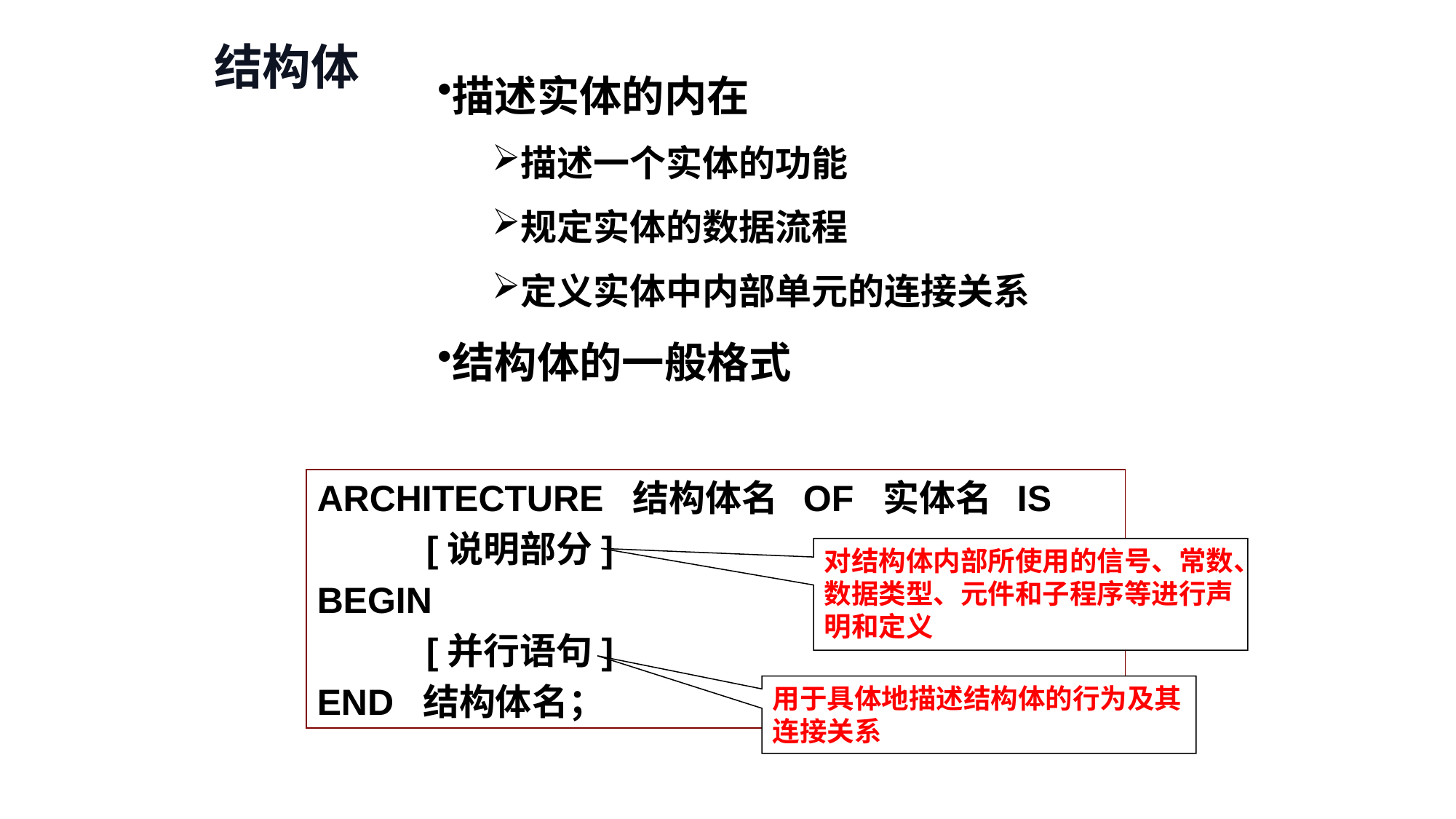

结构体
描述实体的内在
描述一个实体的功能
规定实体的数据流程
定义实体中内部单元的连接关系
结构体的一般格式
ARCHITECTURE  结构体名  OF  实体名  IS
	[说明部分]
BEGIN
	[并行语句]
END  结构体名；
对结构体内部所使用的信号、常数、数据类型、元件和子程序等进行声明和定义
用于具体地描述结构体的行为及其连接关系